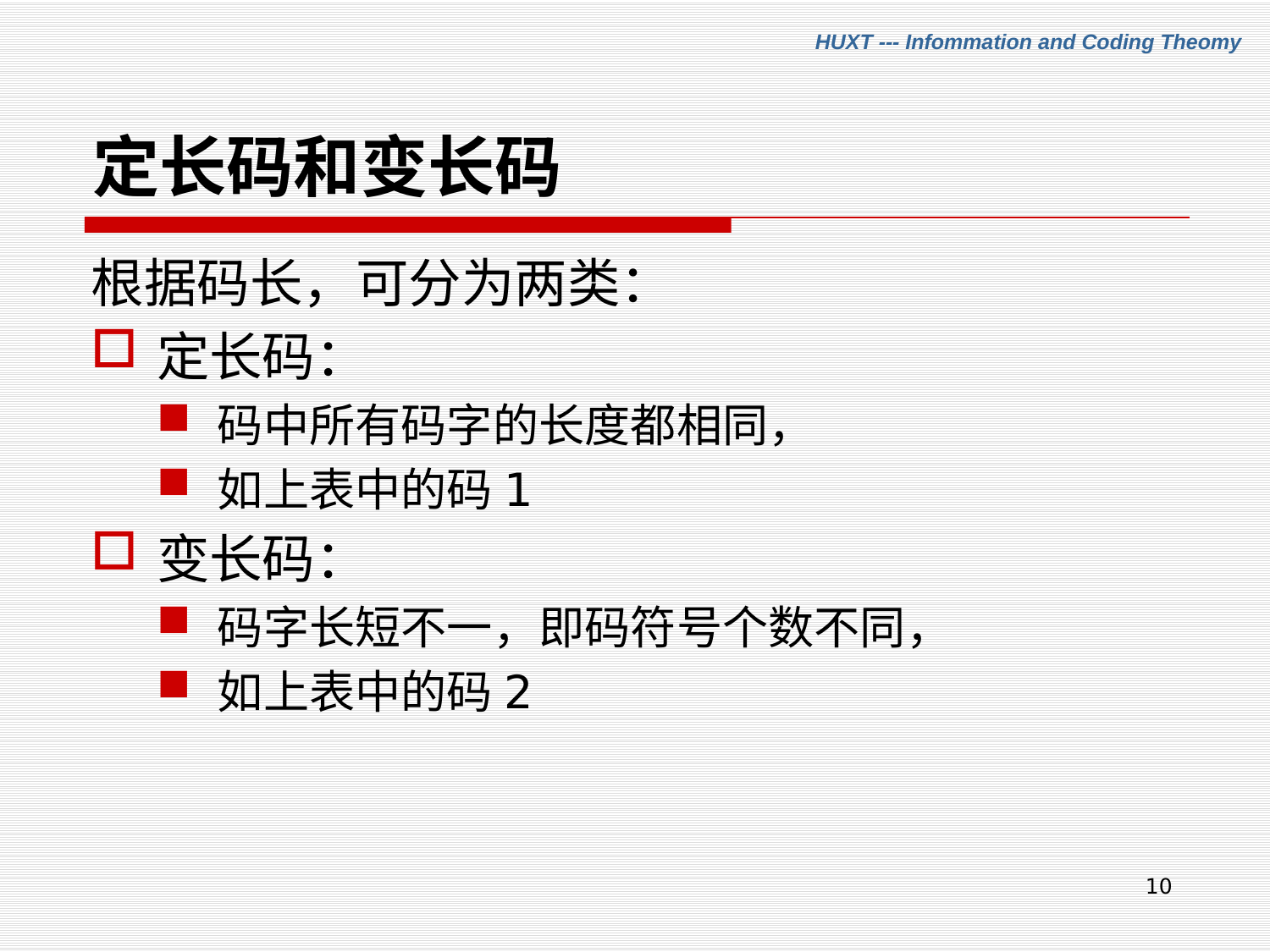

# 定长码和变长码
根据码长，可分为两类：
定长码：
码中所有码字的长度都相同，
如上表中的码1
变长码：
码字长短不一，即码符号个数不同，
如上表中的码2

10